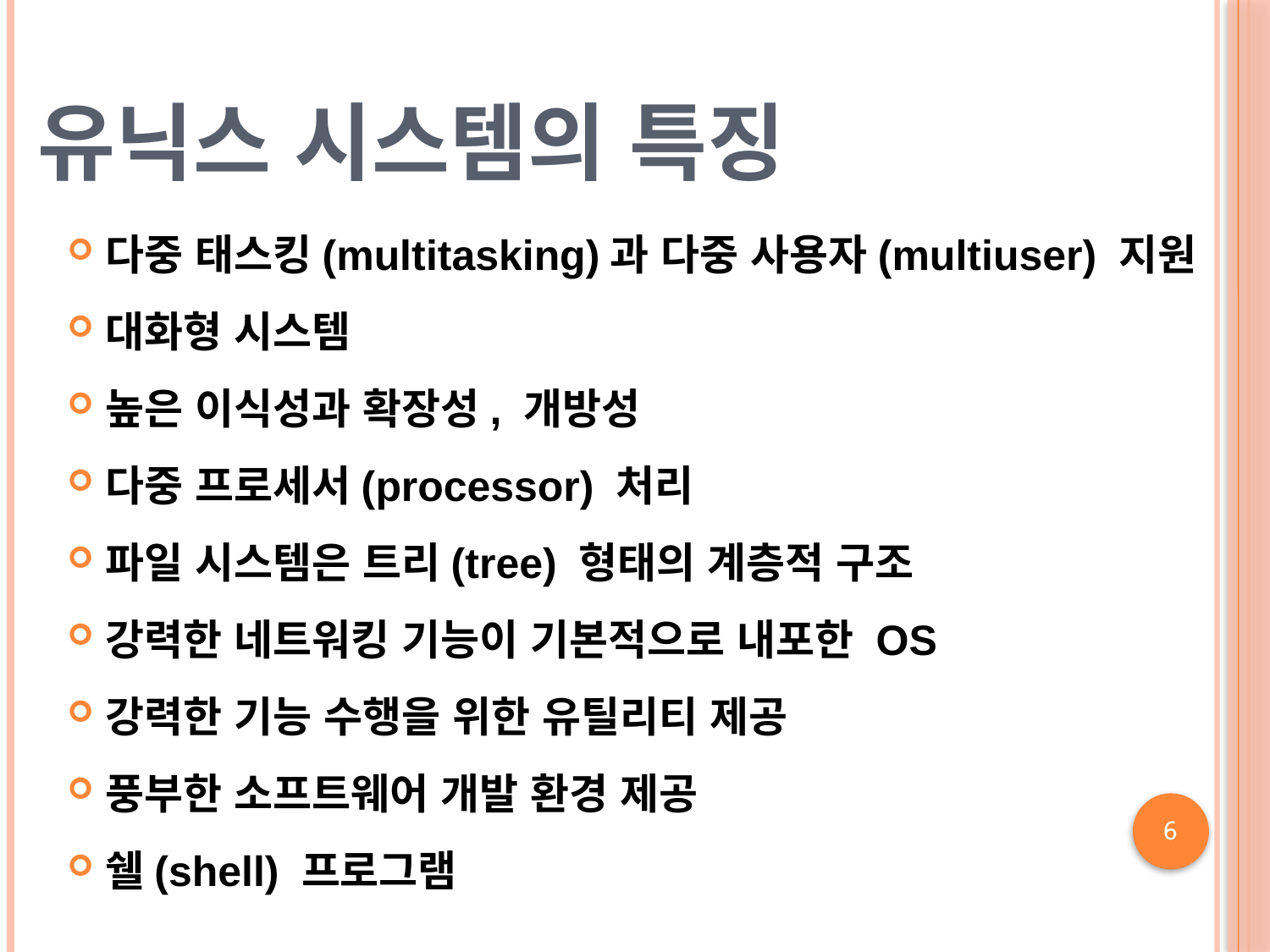

# 유닉스 시스템의 특징
다중 태스킹(multitasking)과 다중 사용자(multiuser) 지원
대화형 시스템
높은 이식성과 확장성, 개방성
다중 프로세서(processor) 처리
파일 시스템은 트리(tree) 형태의 계층적 구조
강력한 네트워킹 기능이 기본적으로 내포한 OS
강력한 기능 수행을 위한 유틸리티 제공
풍부한 소프트웨어 개발 환경 제공
쉘(shell) 프로그램
6